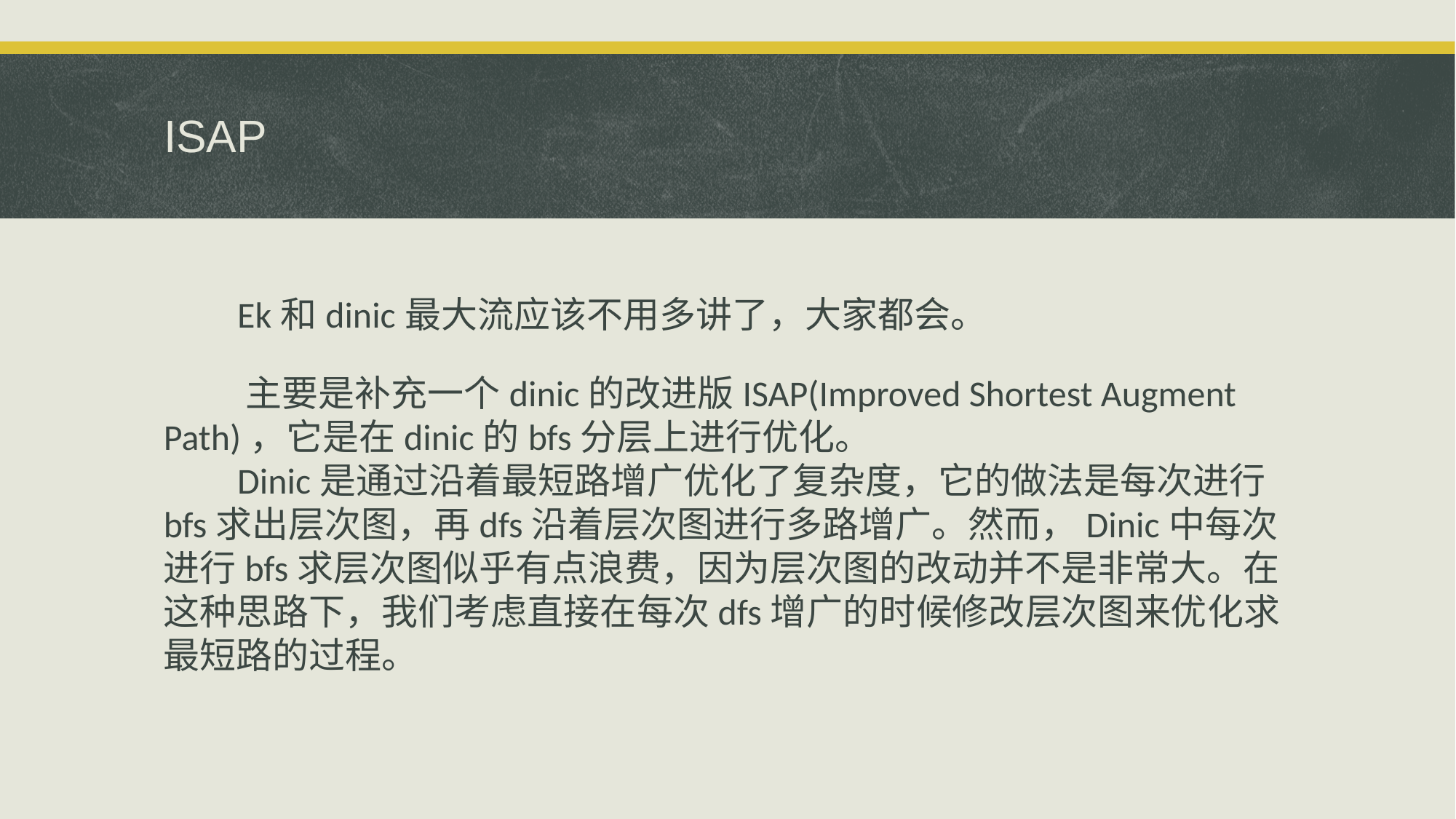

# ISAP
         Ek和dinic最大流应该不用多讲了，大家都会。
         主要是补充一个dinic的改进版ISAP(Improved Shortest Augment Path)，它是在dinic的bfs分层上进行优化。
         Dinic是通过沿着最短路增广优化了复杂度，它的做法是每次进行bfs求出层次图，再dfs沿着层次图进行多路增广。然而，Dinic中每次进行bfs求层次图似乎有点浪费，因为层次图的改动并不是非常大。在这种思路下，我们考虑直接在每次dfs增广的时候修改层次图来优化求最短路的过程。